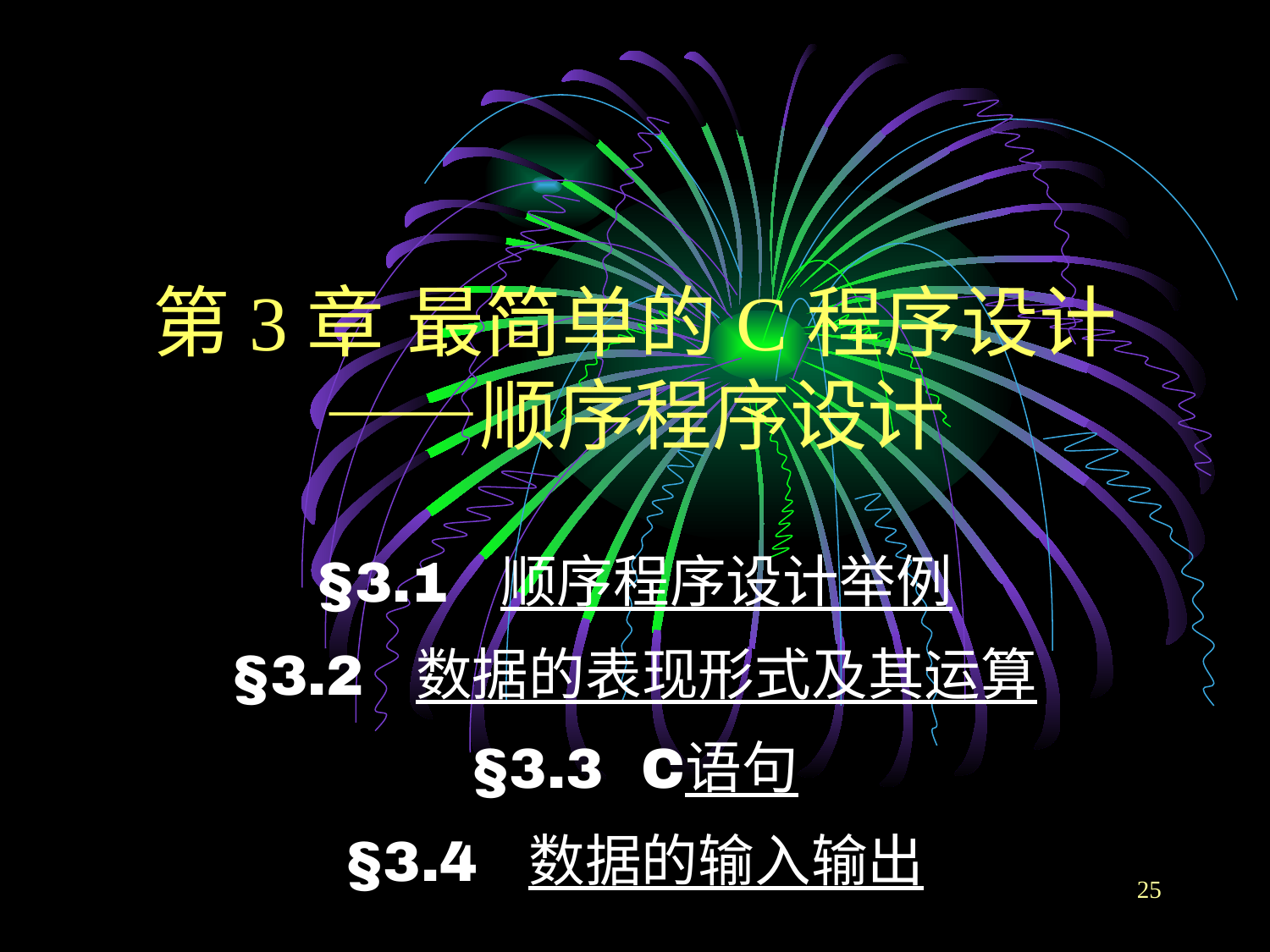

# 第3章	最简单的C程序设计 ——顺序程序设计
§3.1  顺序程序设计举例
§3.2  数据的表现形式及其运算
§3.3  C语句
§3.4  数据的输入输出

25